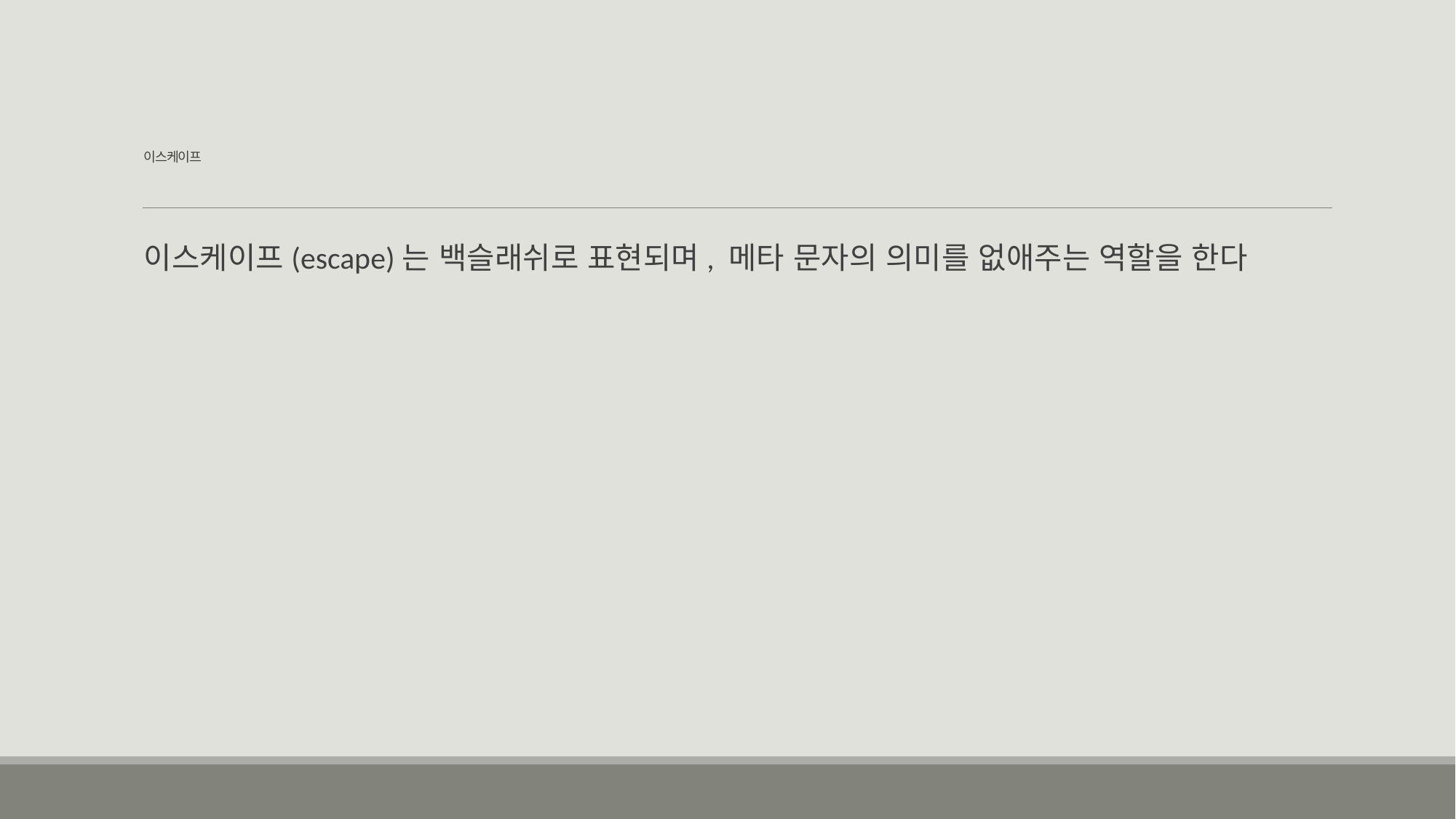

# 이스케이프
이스케이프(escape)는 백슬래쉬로 표현되며, 메타 문자의 의미를 없애주는 역할을 한다